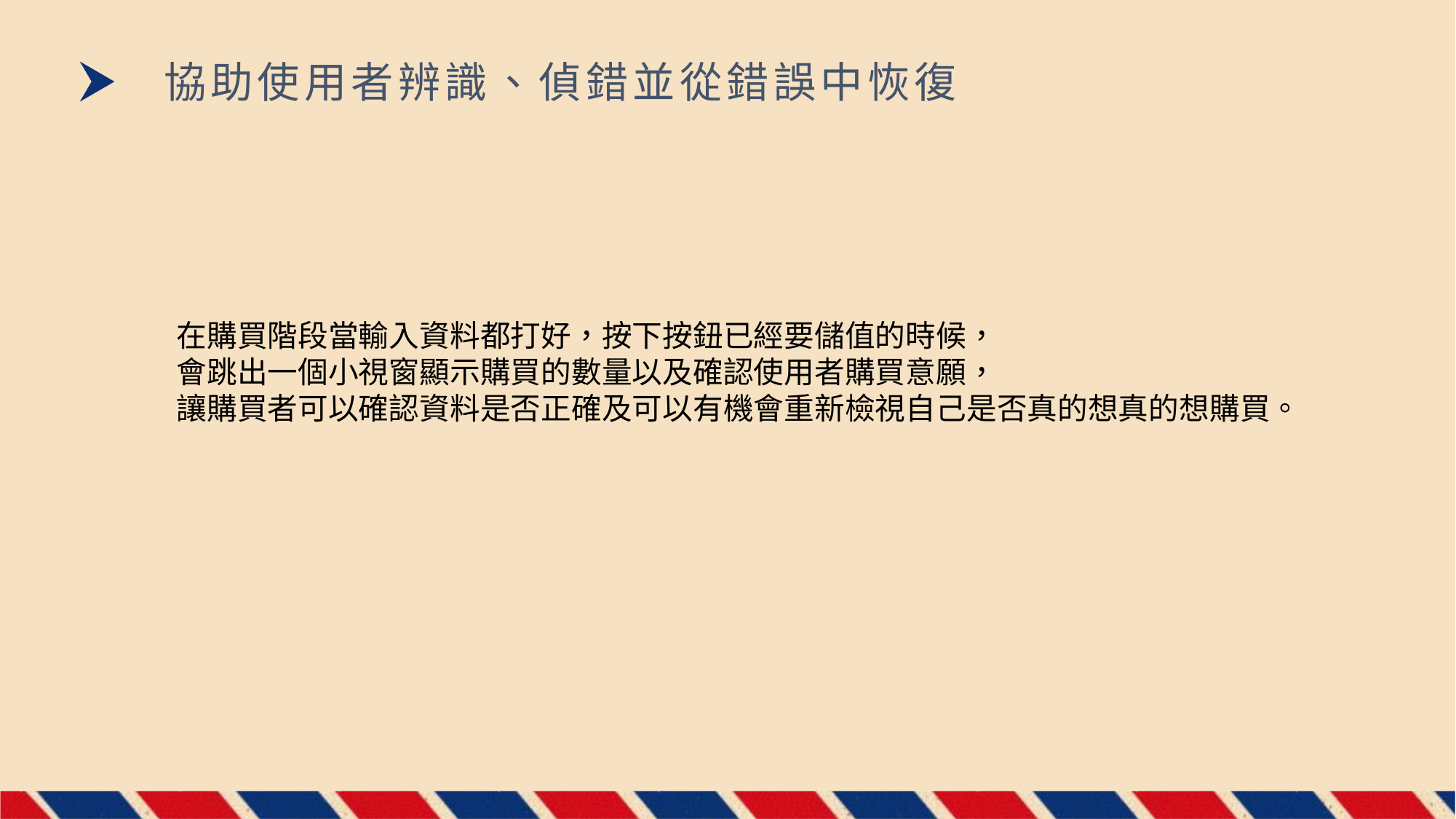

協助使用者辨識、偵錯並從錯誤中恢復

在購買階段當輸入資料都打好，按下按鈕已經要儲值的時候，
會跳出一個小視窗顯示購買的數量以及確認使用者購買意願，
讓購買者可以確認資料是否正確及可以有機會重新檢視自己是否真的想真的想購買。